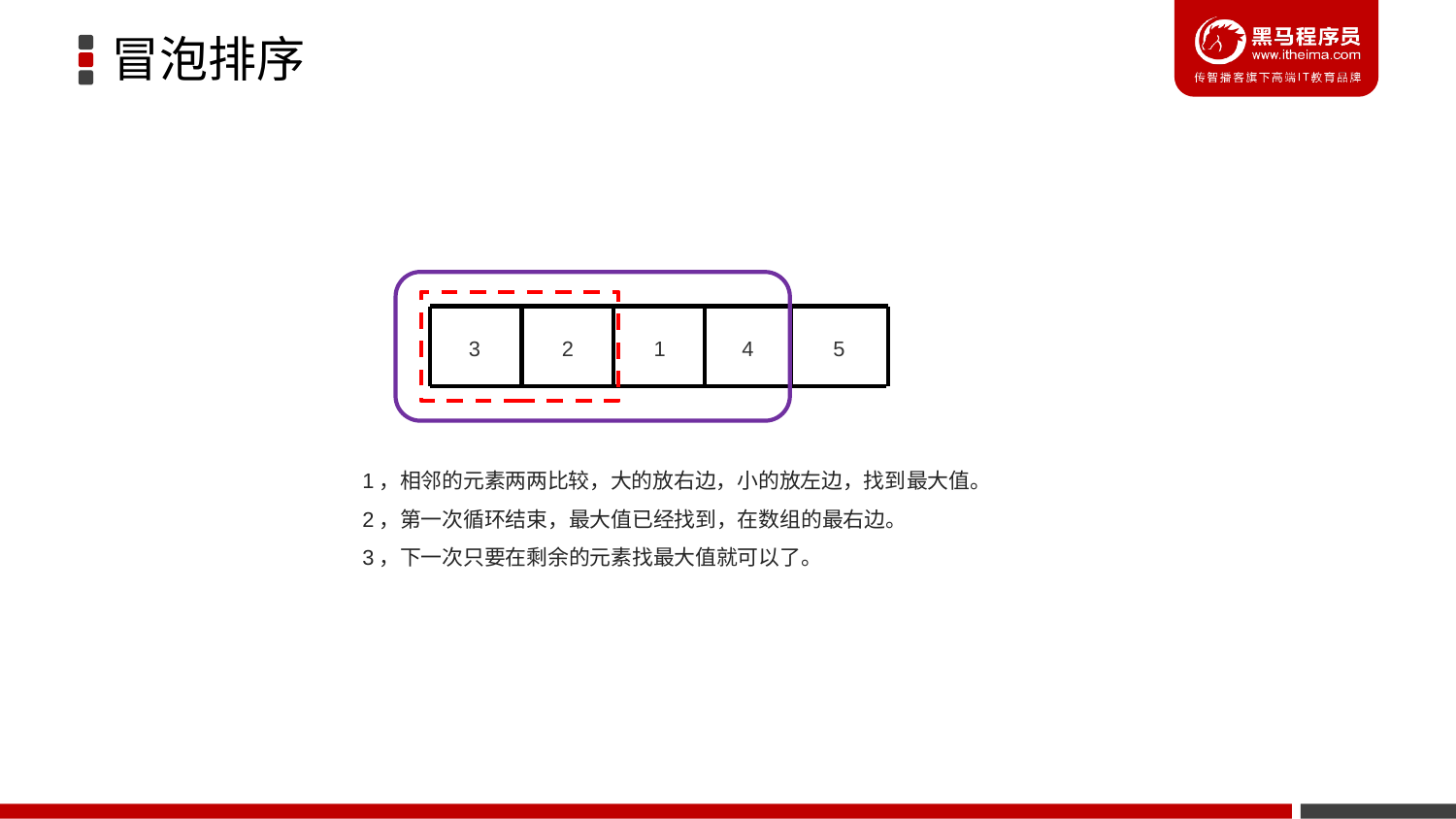

冒泡排序

3
2
1
4
5
1，相邻的元素两两比较，大的放右边，小的放左边，找到最大值。
2，第一次循环结束，最大值已经找到，在数组的最右边。
3，下一次只要在剩余的元素找最大值就可以了。